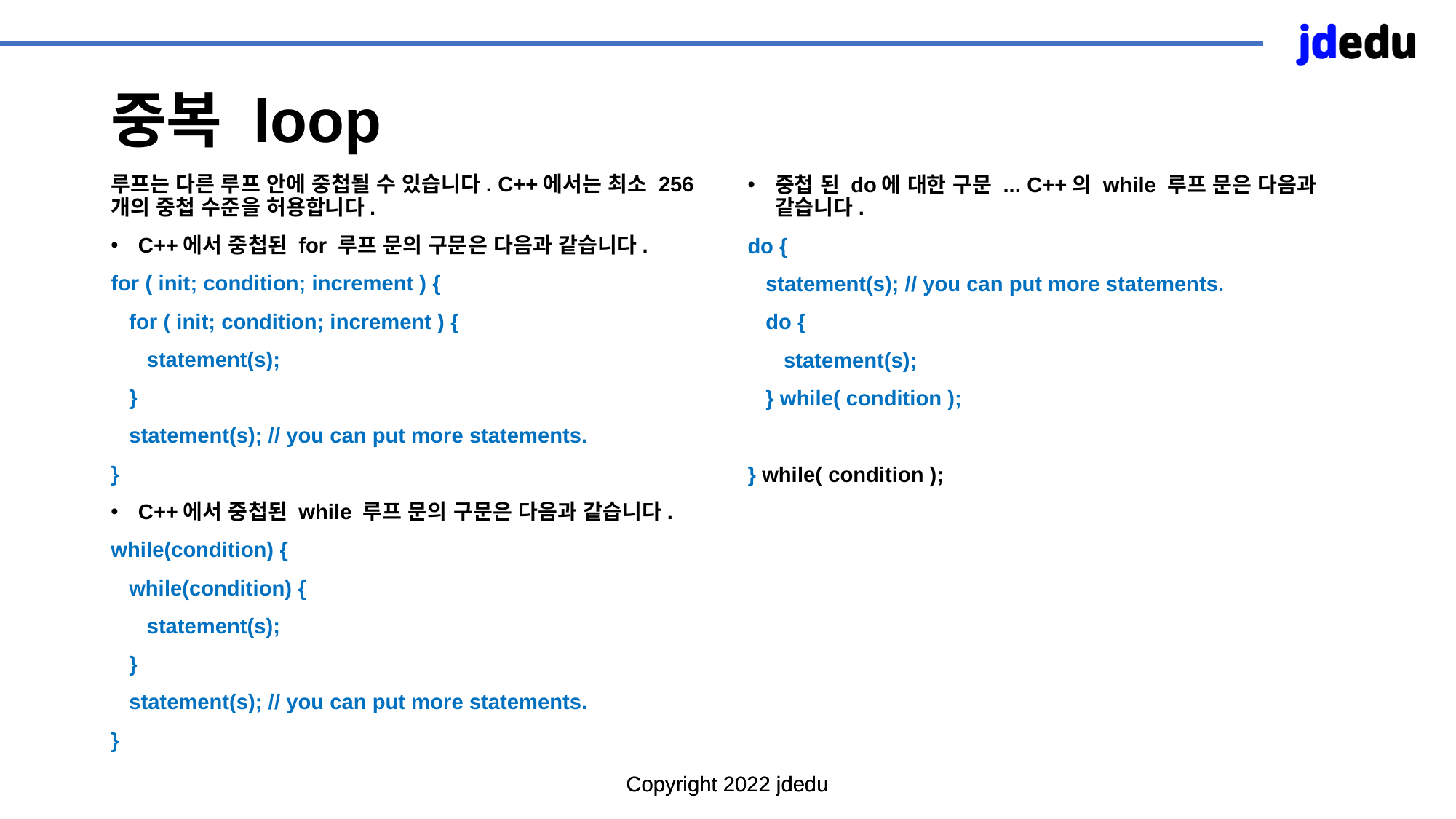

# 중복 loop
루프는 다른 루프 안에 중첩될 수 있습니다. C++에서는 최소 256개의 중첩 수준을 허용합니다.
C++에서 중첩된 for 루프 문의 구문은 다음과 같습니다.
for ( init; condition; increment ) {
   for ( init; condition; increment ) {
      statement(s);
   }
   statement(s); // you can put more statements.
}
C++에서 중첩된 while 루프 문의 구문은 다음과 같습니다.
while(condition) {
   while(condition) {
      statement(s);
   }
   statement(s); // you can put more statements.
}
중첩 된 do에 대한 구문 ... C++의 while 루프 문은 다음과 같습니다.
do {
   statement(s); // you can put more statements.
   do {
      statement(s);
   } while( condition );

} while( condition );